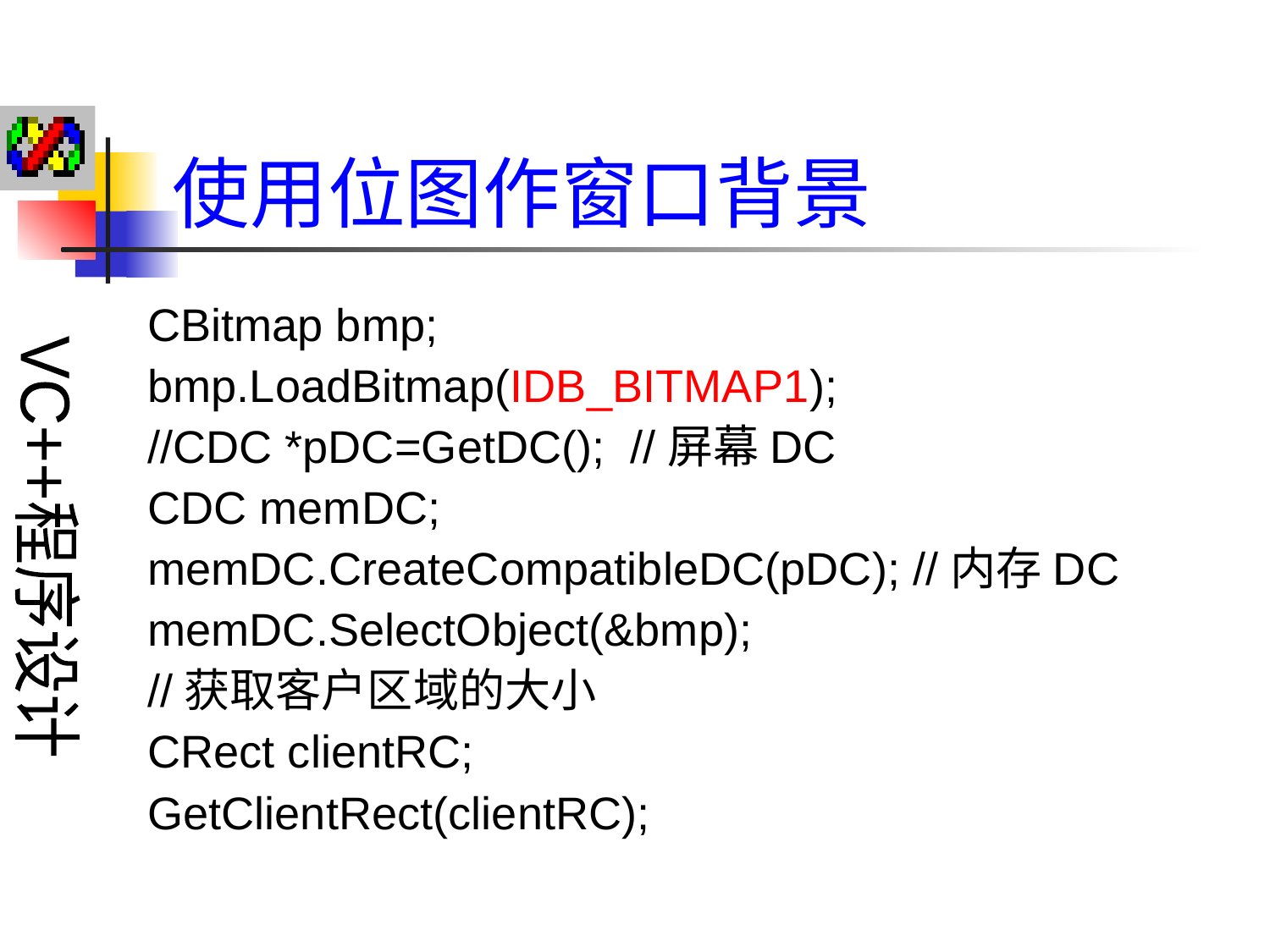

# 使用位图作窗口背景
CBitmap bmp;
bmp.LoadBitmap(IDB_BITMAP1);
//CDC *pDC=GetDC();  //屏幕DC
CDC memDC;
memDC.CreateCompatibleDC(pDC); //内存DC
memDC.SelectObject(&bmp);
//获取客户区域的大小
CRect clientRC;
GetClientRect(clientRC);